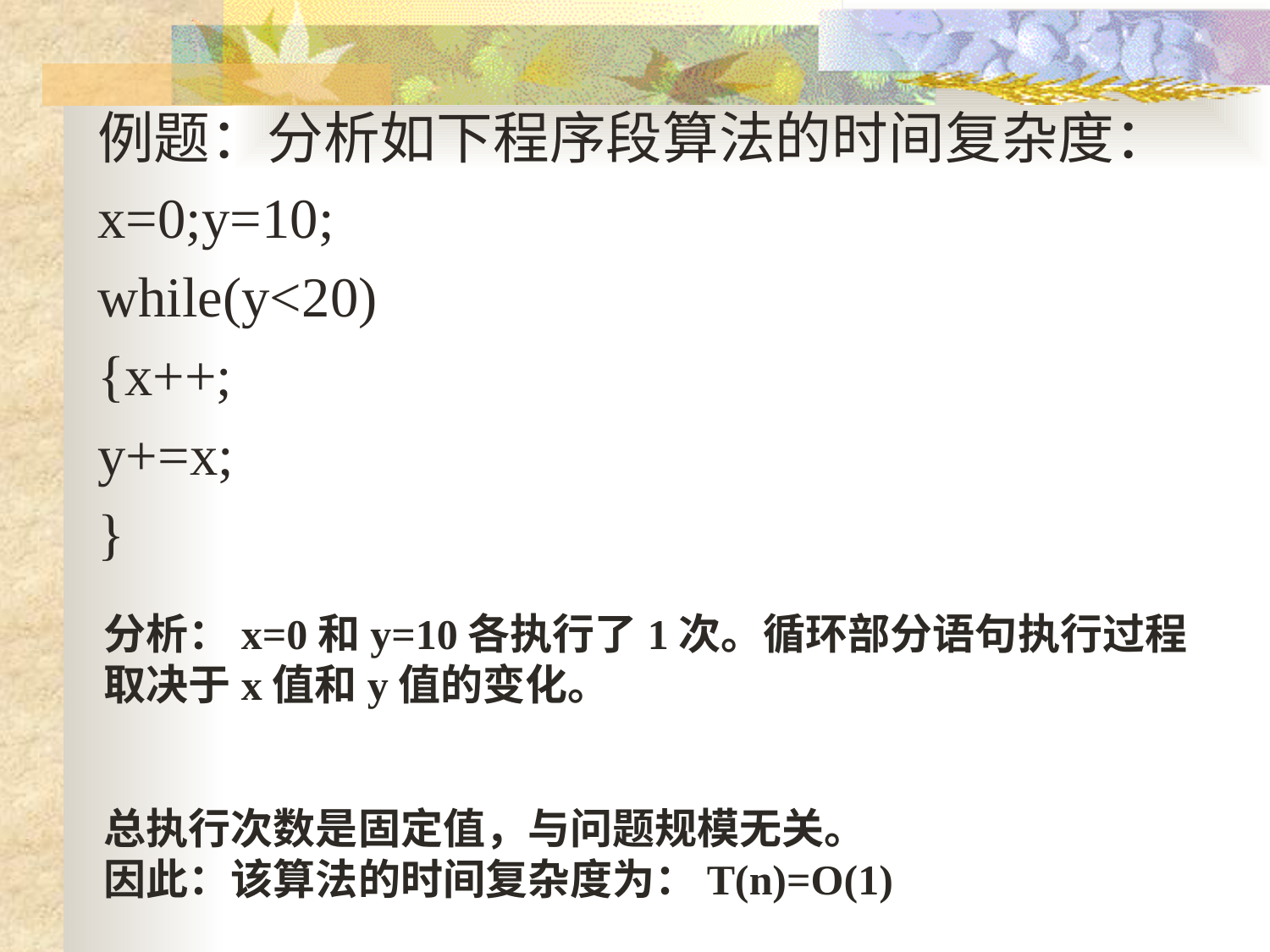

例题：分析如下程序段算法的时间复杂度：
x=0;y=10;
while(y<20)
{x++;
y+=x;
}
分析：x=0和y=10各执行了1次。循环部分语句执行过程取决于x值和y值的变化。
总执行次数是固定值，与问题规模无关。
因此：该算法的时间复杂度为：T(n)=O(1)